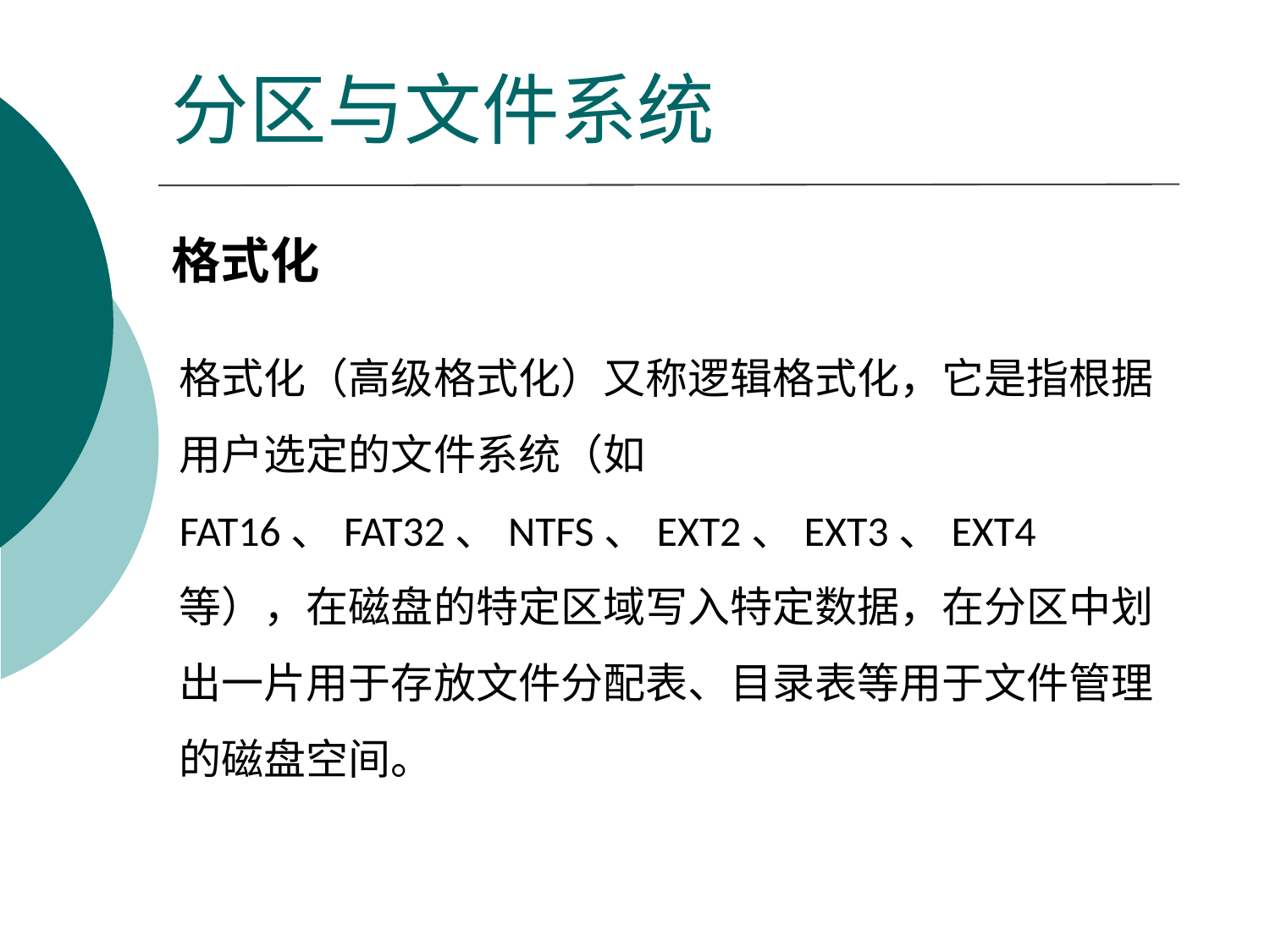

分区与文件系统
格式化
格式化（高级格式化）又称逻辑格式化，它是指根据用户选定的文件系统（如FAT16、FAT32、NTFS、EXT2、EXT3、EXT4等），在磁盘的特定区域写入特定数据，在分区中划出一片用于存放文件分配表、目录表等用于文件管理的磁盘空间。